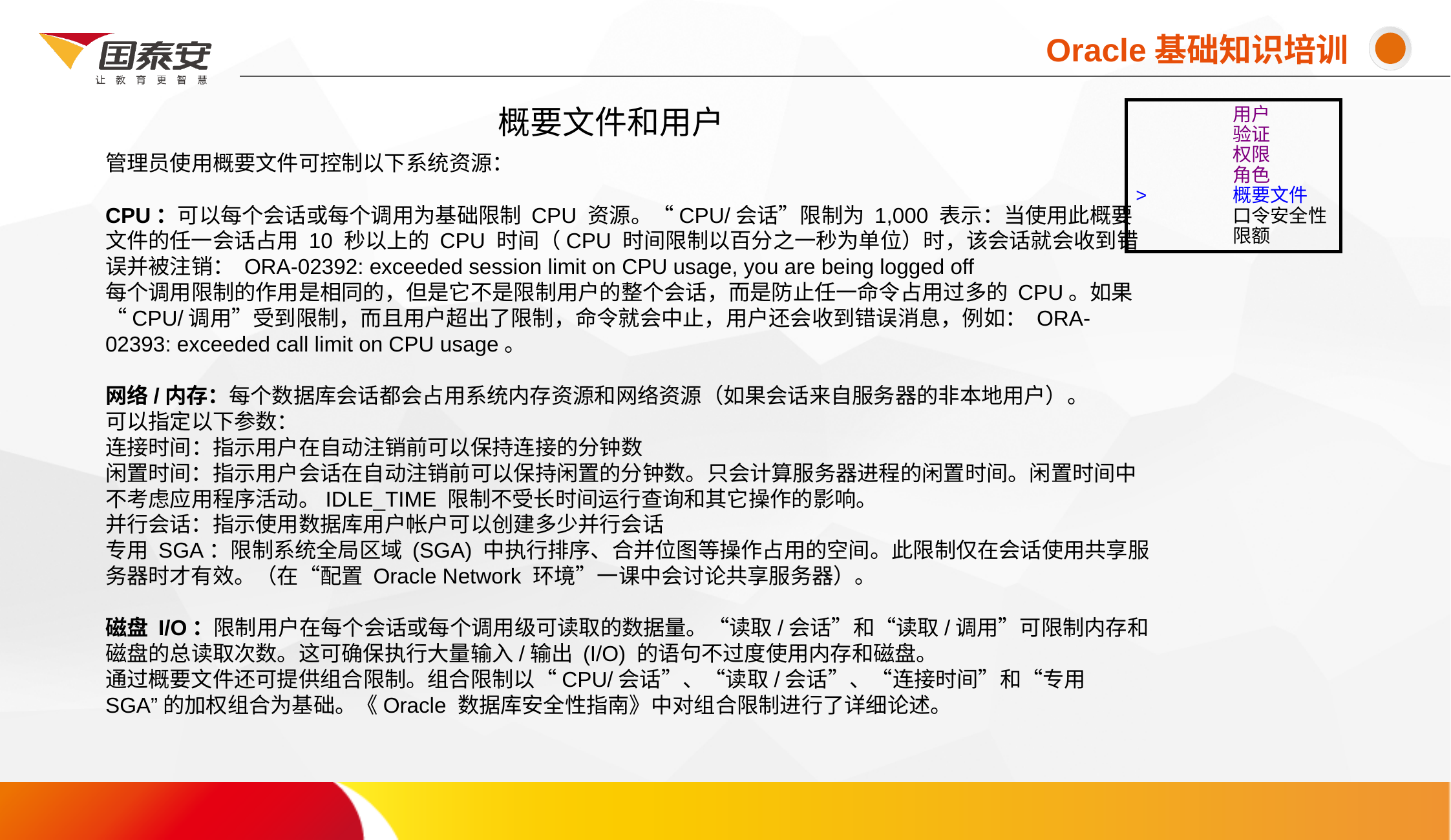

Oracle基础知识培训

	用户
	验证
	权限
	角色
>	概要文件
	口令安全性
	限额
# 概要文件和用户
管理员使用概要文件可控制以下系统资源：

CPU：可以每个会话或每个调用为基础限制 CPU 资源。“CPU/会话”限制为 1,000 表示：当使用此概要文件的任一会话占用 10 秒以上的 CPU 时间（CPU 时间限制以百分之一秒为单位）时，该会话就会收到错误并被注销： ORA-02392: exceeded session limit on CPU usage, you are being logged off
每个调用限制的作用是相同的，但是它不是限制用户的整个会话，而是防止任一命令占用过多的 CPU。如果“CPU/调用”受到限制，而且用户超出了限制，命令就会中止，用户还会收到错误消息，例如： ORA-02393: exceeded call limit on CPU usage。

网络/内存：每个数据库会话都会占用系统内存资源和网络资源（如果会话来自服务器的非本地用户）。
可以指定以下参数：
连接时间：指示用户在自动注销前可以保持连接的分钟数
闲置时间：指示用户会话在自动注销前可以保持闲置的分钟数。只会计算服务器进程的闲置时间。闲置时间中不考虑应用程序活动。IDLE_TIME 限制不受长时间运行查询和其它操作的影响。
并行会话：指示使用数据库用户帐户可以创建多少并行会话
专用 SGA：限制系统全局区域 (SGA) 中执行排序、合并位图等操作占用的空间。此限制仅在会话使用共享服务器时才有效。（在“配置 Oracle Network 环境”一课中会讨论共享服务器）。

磁盘 I/O：限制用户在每个会话或每个调用级可读取的数据量。“读取/会话”和“读取/调用”可限制内存和磁盘的总读取次数。这可确保执行大量输入/输出 (I/O) 的语句不过度使用内存和磁盘。
通过概要文件还可提供组合限制。组合限制以“CPU/会话”、“读取/会话”、“连接时间”和“专用 SGA”的加权组合为基础。《Oracle 数据库安全性指南》中对组合限制进行了详细论述。